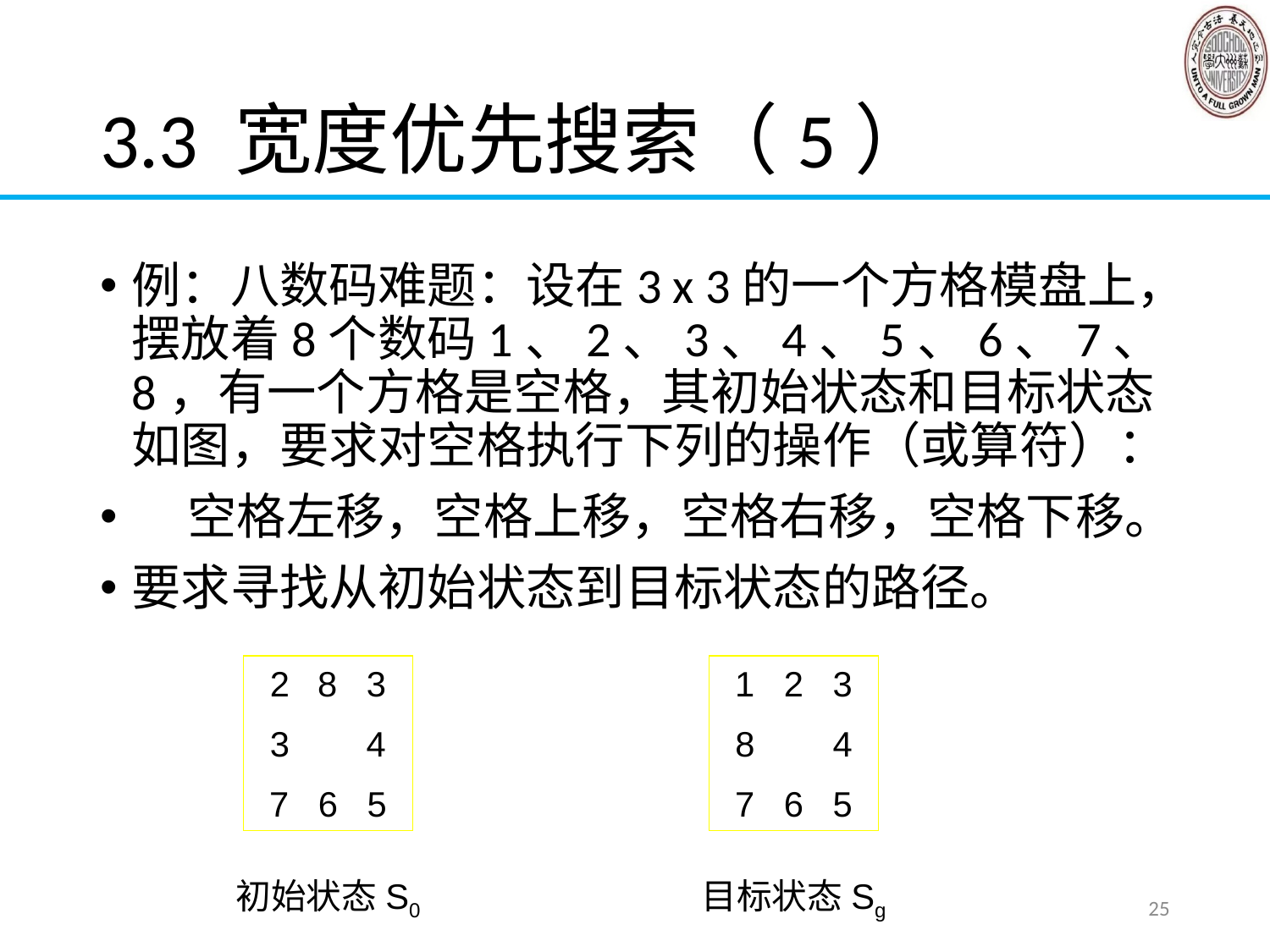

# 3.3 宽度优先搜索（5）
例：八数码难题：设在3 x 3的一个方格模盘上，摆放着8个数码1、2、3、4、5、6、7、8，有一个方格是空格，其初始状态和目标状态如图，要求对空格执行下列的操作（或算符）：
    空格左移，空格上移，空格右移，空格下移。
要求寻找从初始状态到目标状态的路径。
8   3
     4
7   6   5
1   2   3
8        4
7   6   5
初始状态S0
目标状态Sg
25